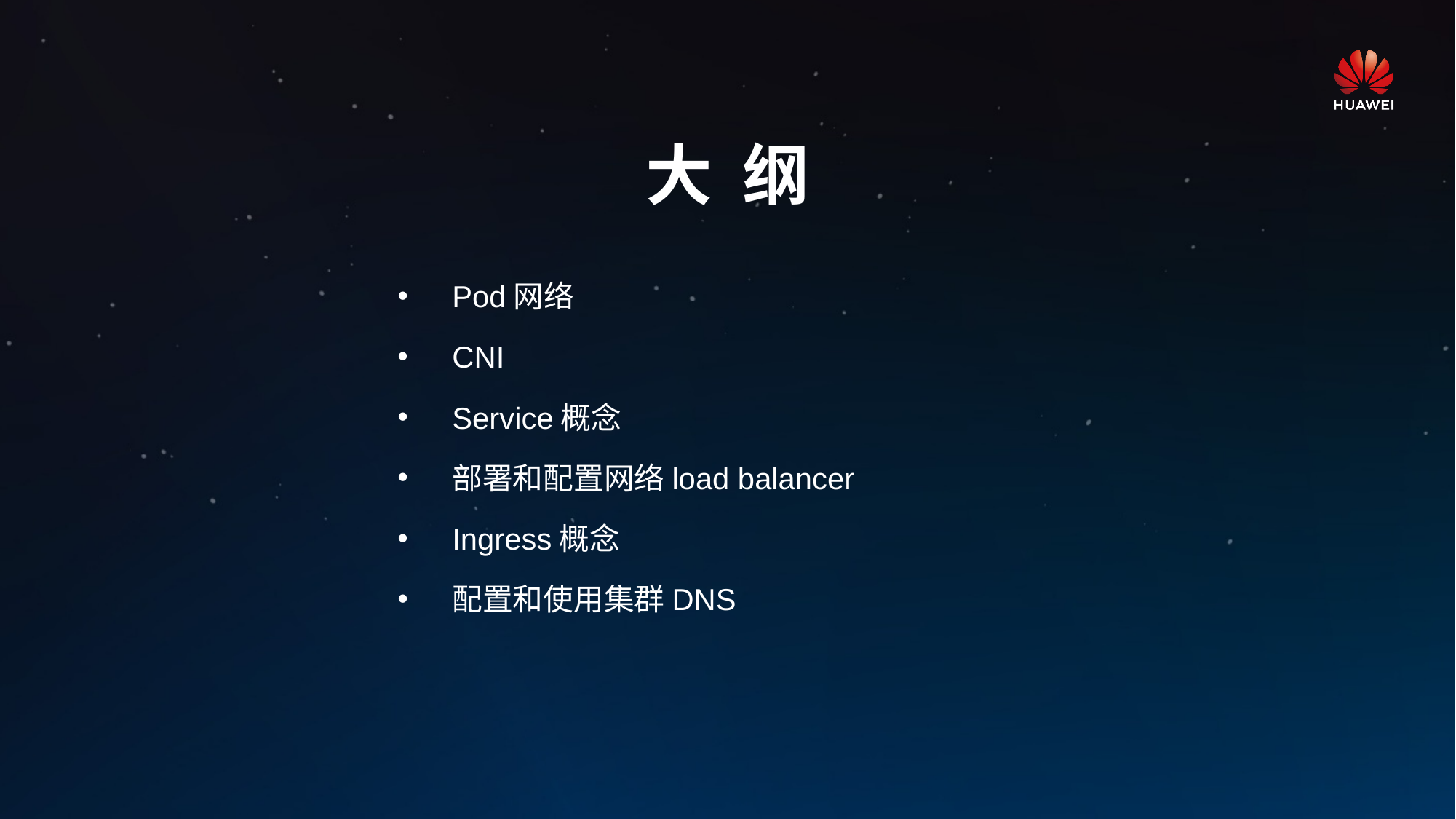

# 大  纲
Pod网络
CNI
Service概念
部署和配置网络load balancer
Ingress概念
配置和使用集群DNS